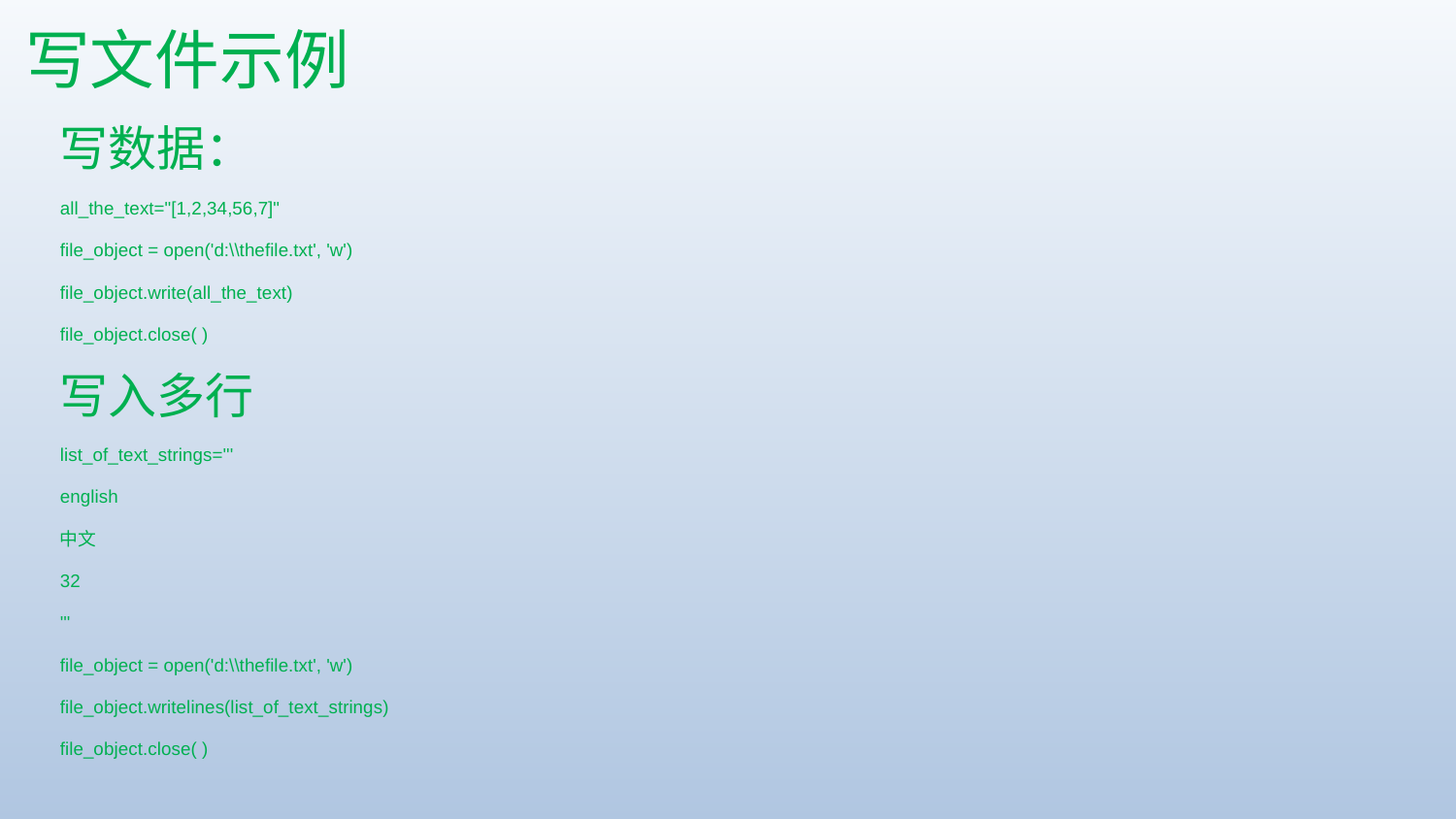

写文件示例
写数据：
all_the_text="[1,2,34,56,7]"
file_object = open('d:\\thefile.txt', 'w')
file_object.write(all_the_text)
file_object.close( )
写入多行
list_of_text_strings='''
english
中文
32
'''
file_object = open('d:\\thefile.txt', 'w')
file_object.writelines(list_of_text_strings)
file_object.close( )